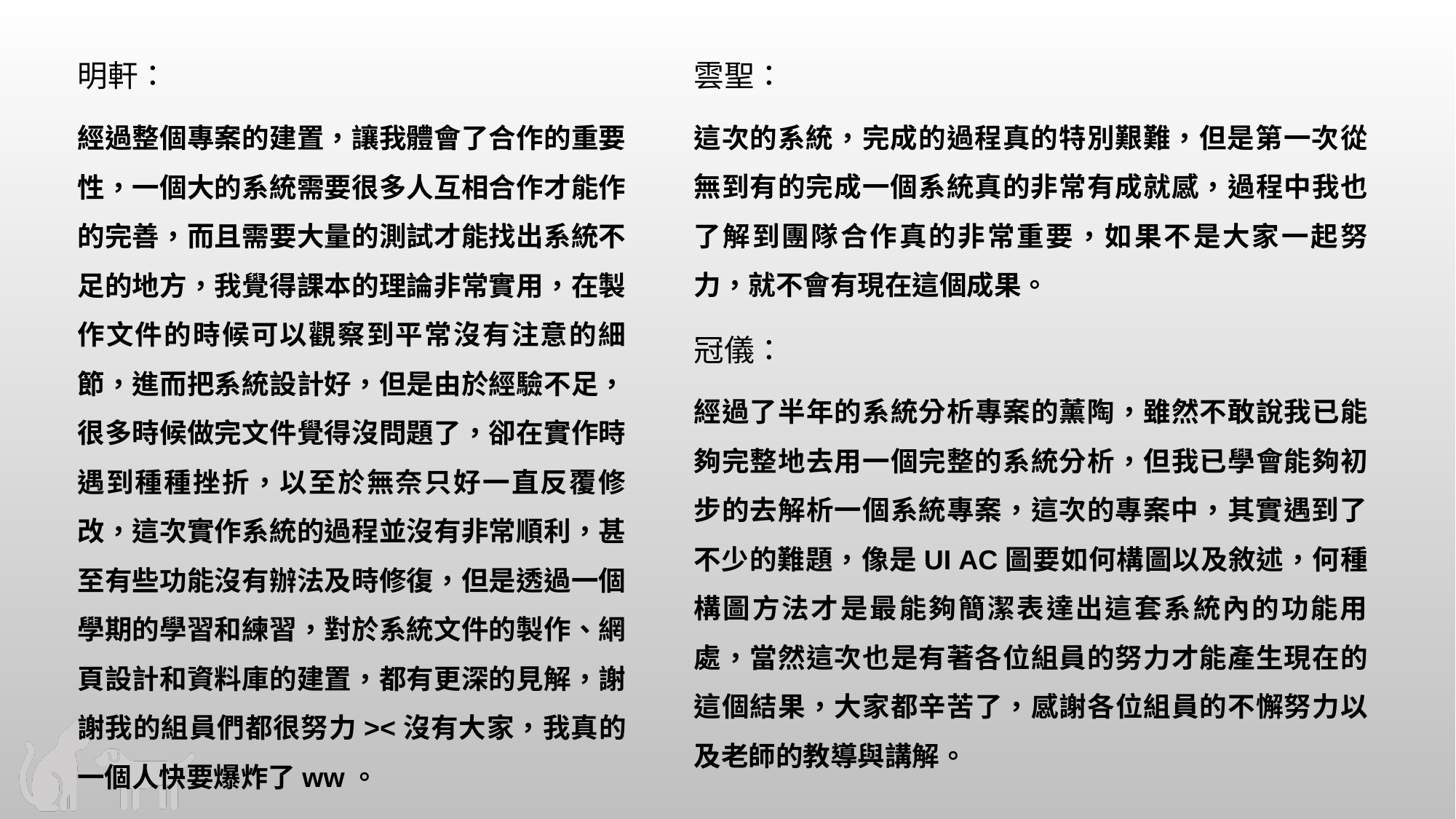

雲聖：
明軒：
這次的系統，完成的過程真的特別艱難，但是第一次從無到有的完成一個系統真的非常有成就感，過程中我也了解到團隊合作真的非常重要，如果不是大家一起努力，就不會有現在這個成果。
經過整個專案的建置，讓我體會了合作的重要性，一個大的系統需要很多人互相合作才能作的完善，而且需要大量的測試才能找出系統不足的地方，我覺得課本的理論非常實用，在製作文件的時候可以觀察到平常沒有注意的細節，進而把系統設計好，但是由於經驗不足，很多時候做完文件覺得沒問題了，卻在實作時遇到種種挫折，以至於無奈只好一直反覆修改，這次實作系統的過程並沒有非常順利，甚至有些功能沒有辦法及時修復，但是透過一個學期的學習和練習，對於系統文件的製作、網頁設計和資料庫的建置，都有更深的見解，謝謝我的組員們都很努力><沒有大家，我真的一個人快要爆炸了ww。
冠儀：
經過了半年的系統分析專案的薰陶，雖然不敢說我已能夠完整地去用一個完整的系統分析，但我已學會能夠初步的去解析一個系統專案，這次的專案中，其實遇到了不少的難題，像是UI AC圖要如何構圖以及敘述，何種構圖方法才是最能夠簡潔表達出這套系統內的功能用處，當然這次也是有著各位組員的努力才能產生現在的這個結果，大家都辛苦了，感謝各位組員的不懈努力以及老師的教導與講解。